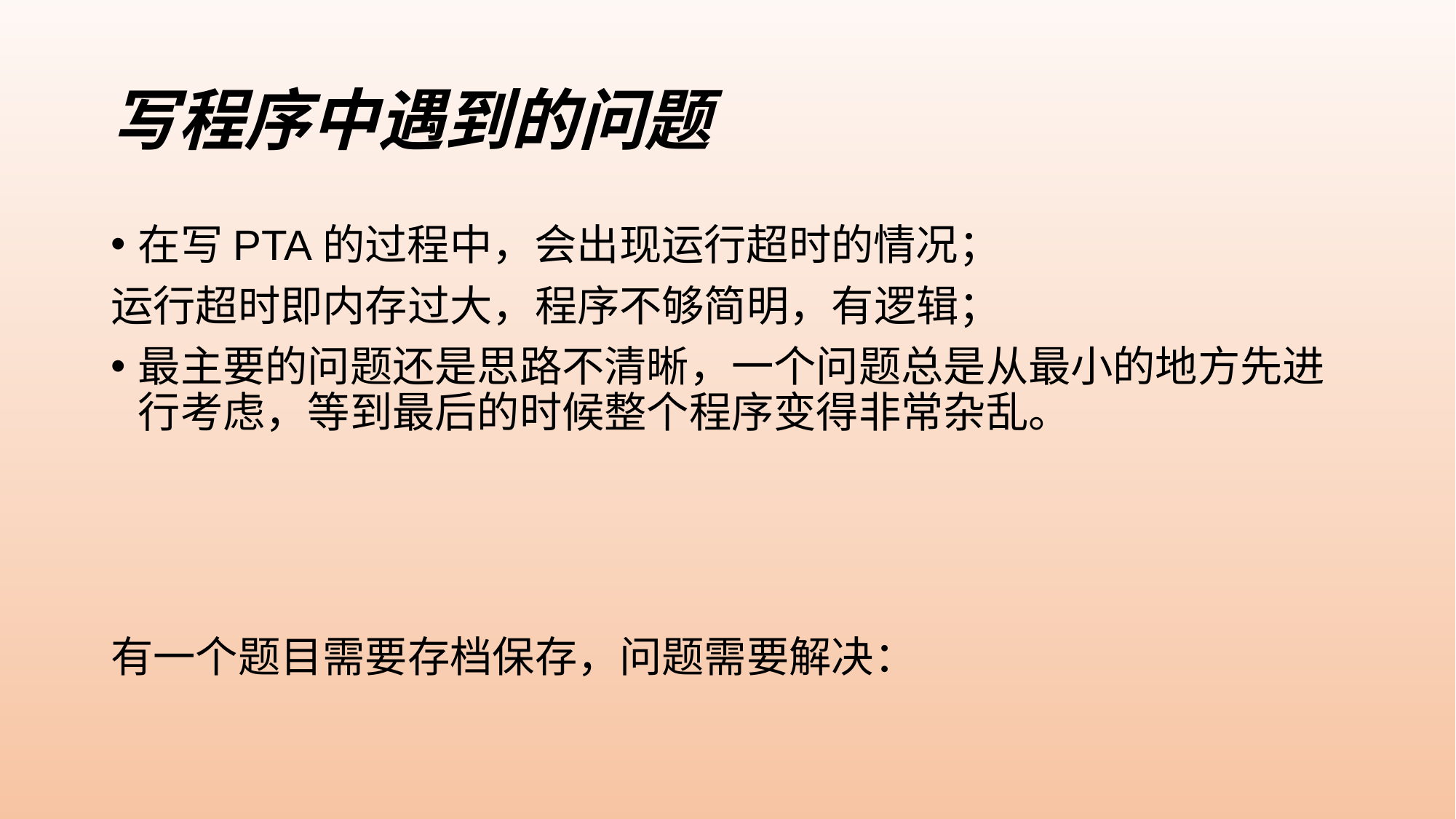

# 写程序中遇到的问题
在写PTA的过程中，会出现运行超时的情况；
运行超时即内存过大，程序不够简明，有逻辑；
最主要的问题还是思路不清晰，一个问题总是从最小的地方先进行考虑，等到最后的时候整个程序变得非常杂乱。

有一个题目需要存档保存，问题需要解决：